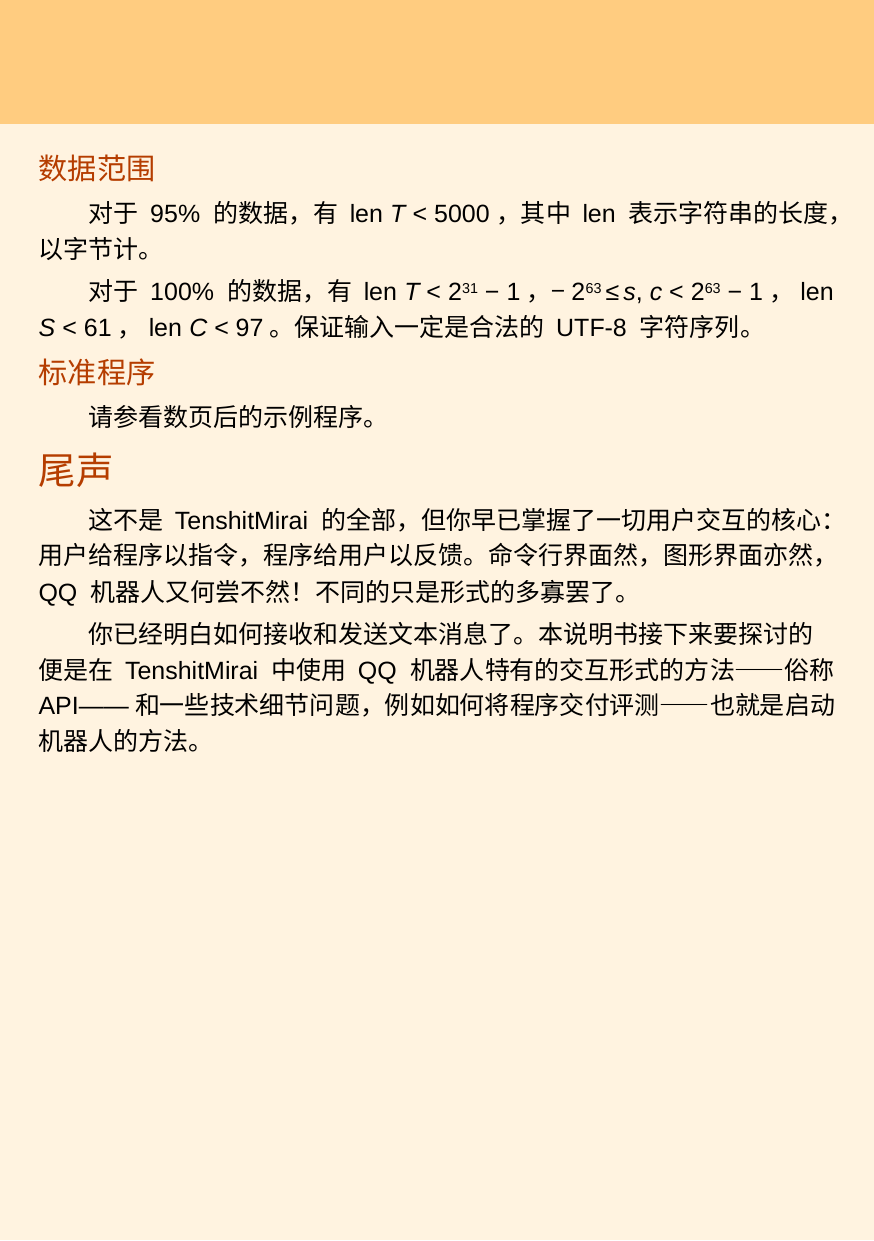

#
数据范围
对于 95% 的数据，有 len T < 5000，其中 len 表示字符串的长度，以字节计。
对于 100% 的数据，有 len T < 231 − 1，−263 ≤ s, c < 263 − 1，len S < 61，len C < 97。保证输入一定是合法的 UTF-8 字符序列。
标准程序
请参看数页后的示例程序。
尾声
这不是 TenshitMirai 的全部，但你早已掌握了一切用户交互的核心：用户给程序以指令，程序给用户以反馈。命令行界面然，图形界面亦然，QQ 机器人又何尝不然！不同的只是形式的多寡罢了。
你已经明白如何接收和发送文本消息了。本说明书接下来要探讨的便是在 TenshitMirai 中使用 QQ 机器人特有的交互形式的方法——俗称 API——和一些技术细节问题，例如如何将程序交付评测——也就是启动机器人的方法。